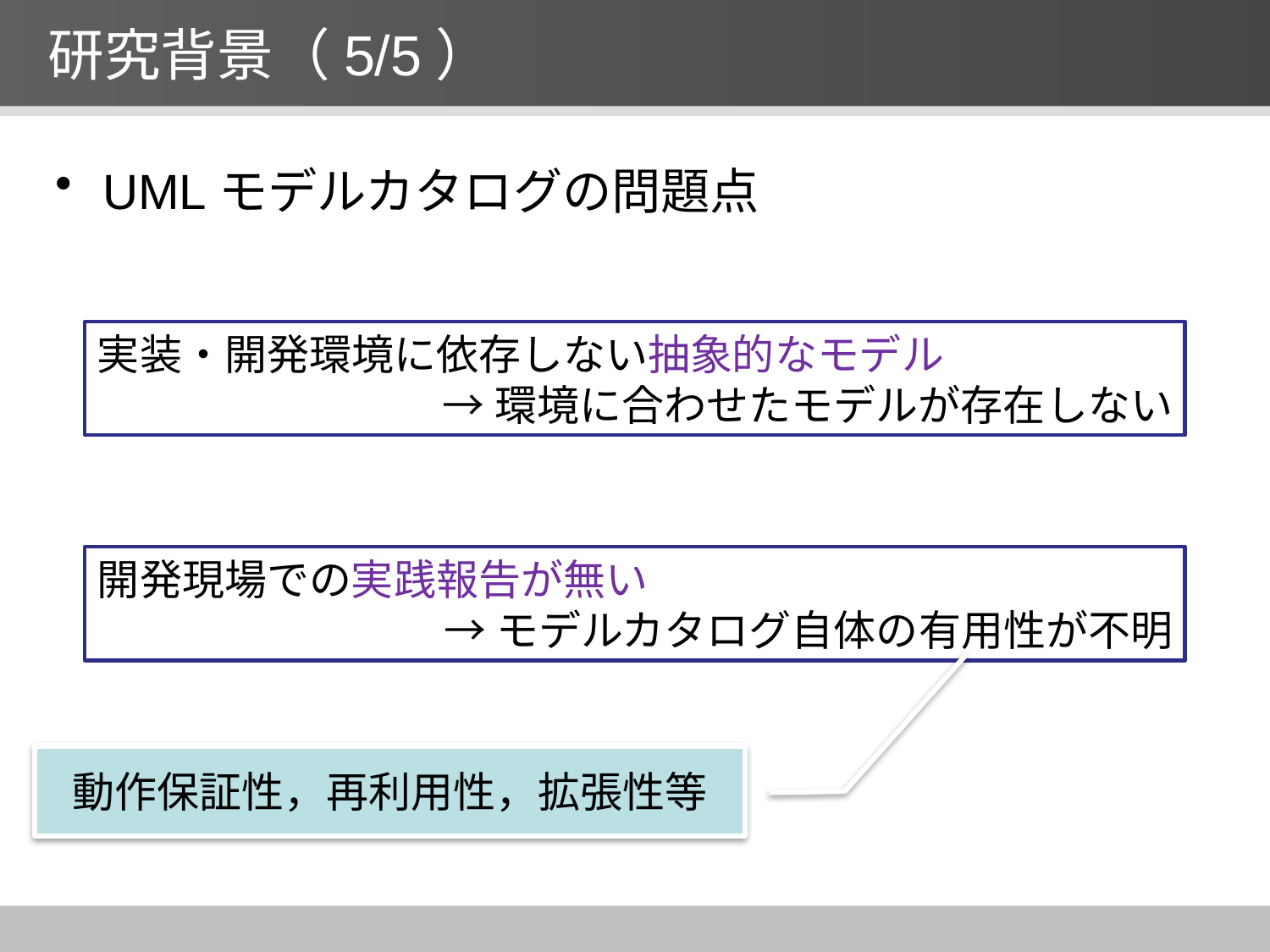

# 研究背景（5/5）
UMLモデルカタログの問題点
実装・開発環境に依存しない抽象的なモデル
→環境に合わせたモデルが存在しない
開発現場での実践報告が無い
	→モデルカタログ自体の有用性が不明
動作保証性，再利用性，拡張性等